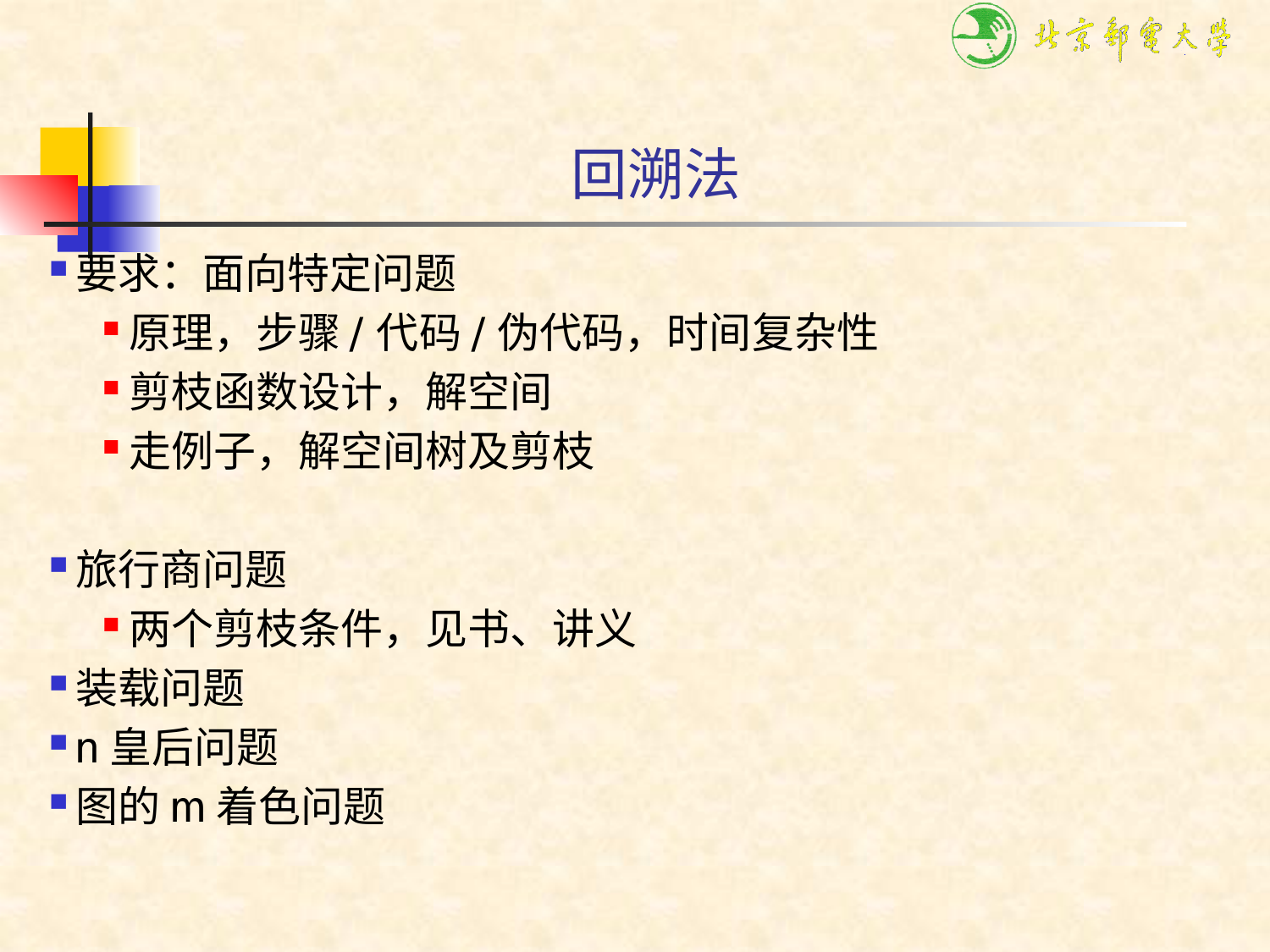

# 回溯法
要求：面向特定问题
原理，步骤/代码/伪代码，时间复杂性
剪枝函数设计，解空间
走例子，解空间树及剪枝

旅行商问题
两个剪枝条件，见书、讲义
装载问题
n皇后问题
图的m着色问题